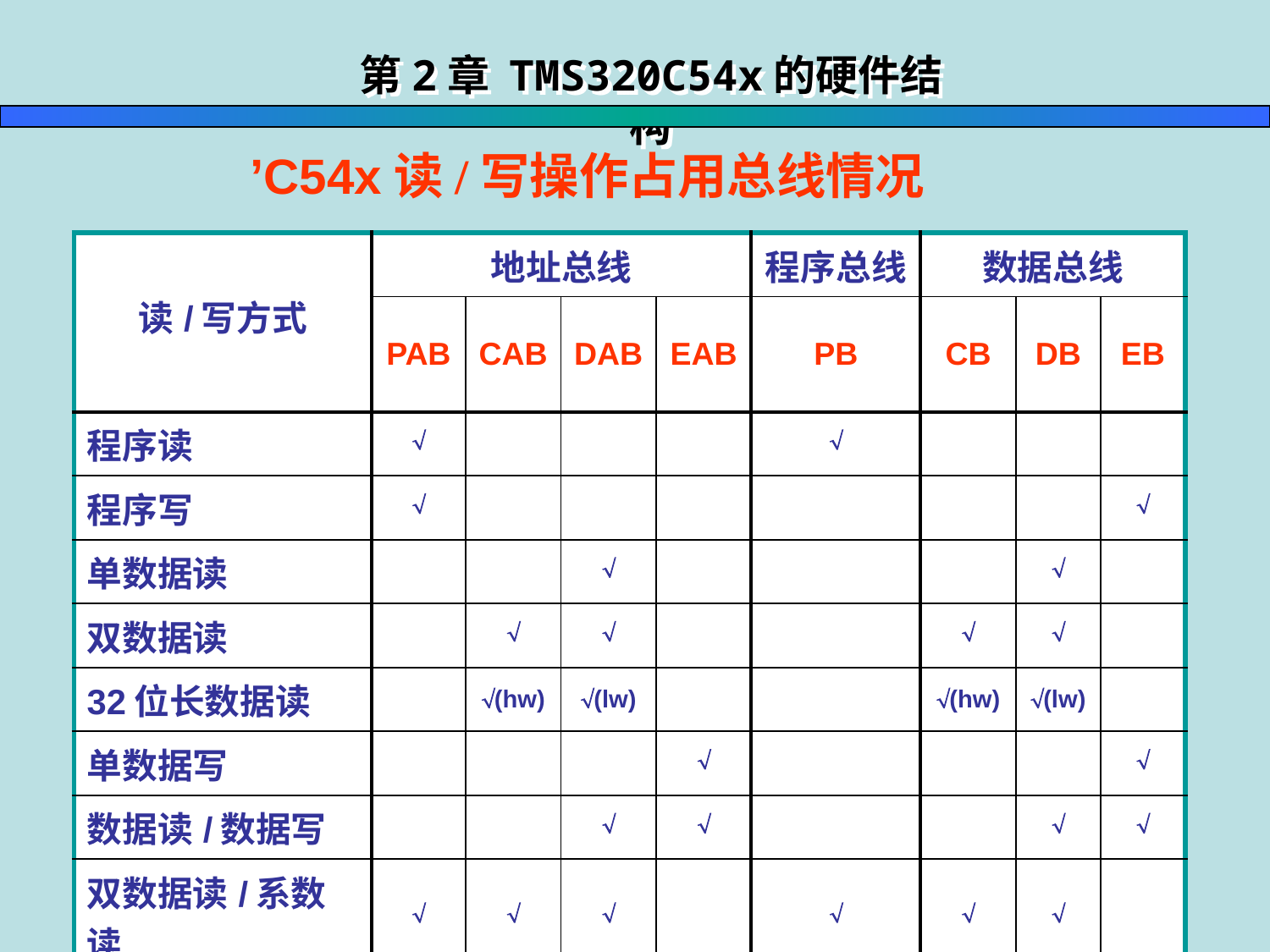

第2章 TMS320C54x的硬件结构

’C54x读/写操作占用总线情况
| 读/写方式 | 地址总线 |  |  |  | 程序总线 | 数据总线 |  |  |
| --- | --- | --- | --- | --- | --- | --- | --- | --- |
|  | PAB | CAB | DAB | EAB | PB | CB | DB | EB |
| 程序读 | √ |  |  |  | √ |  |  |  |
| 程序写 | √ |  |  |  |  |  |  | √ |
| 单数据读 |  |  | √ |  |  |  | √ |  |
| 双数据读 |  | √ | √ |  |  | √ | √ |  |
| 32位长数据读 |  | √(hw) | √(lw) |  |  | √(hw) | √(lw) |  |
| 单数据写 |  |  |  | √ |  |  |  | √ |
| 数据读/数据写 |  |  | √ | √ |  |  | √ | √ |
| 双数据读/系数读 | √ | √ | √ |  | √ | √ | √ |  |
| 外设读 |  |  | √ |  |  |  | √ |  |
| 外设写 |  |  |  | √ |  |  |  | √ |
40